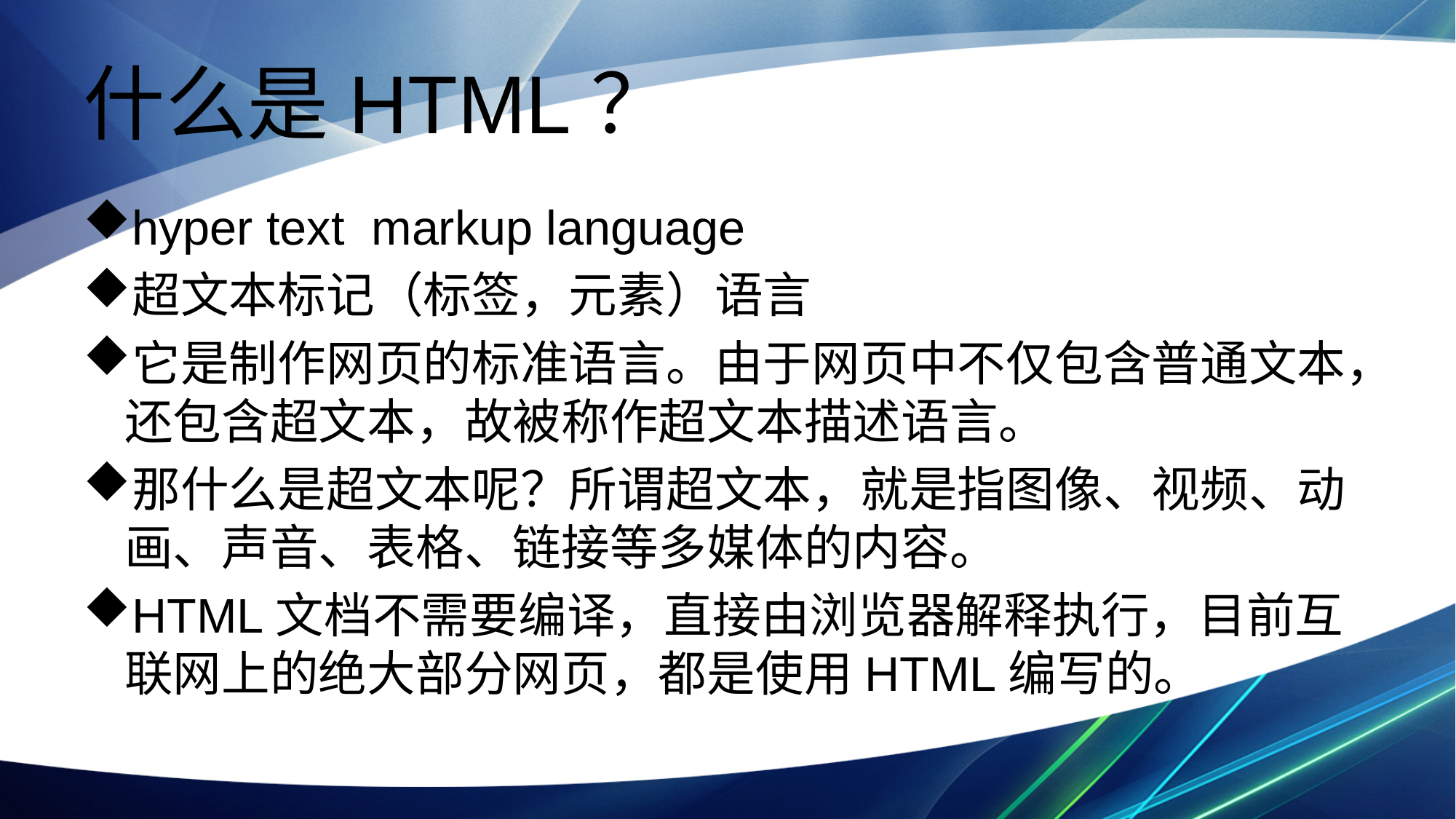

# 什么是HTML？
hyper text  markup language
超文本标记（标签，元素）语言
它是制作网页的标准语言。由于网页中不仅包含普通文本，还包含超文本，故被称作超文本描述语言。
那什么是超文本呢？所谓超文本，就是指图像、视频、动画、声音、表格、链接等多媒体的内容。
HTML文档不需要编译，直接由浏览器解释执行，目前互联网上的绝大部分网页，都是使用HTML编写的。